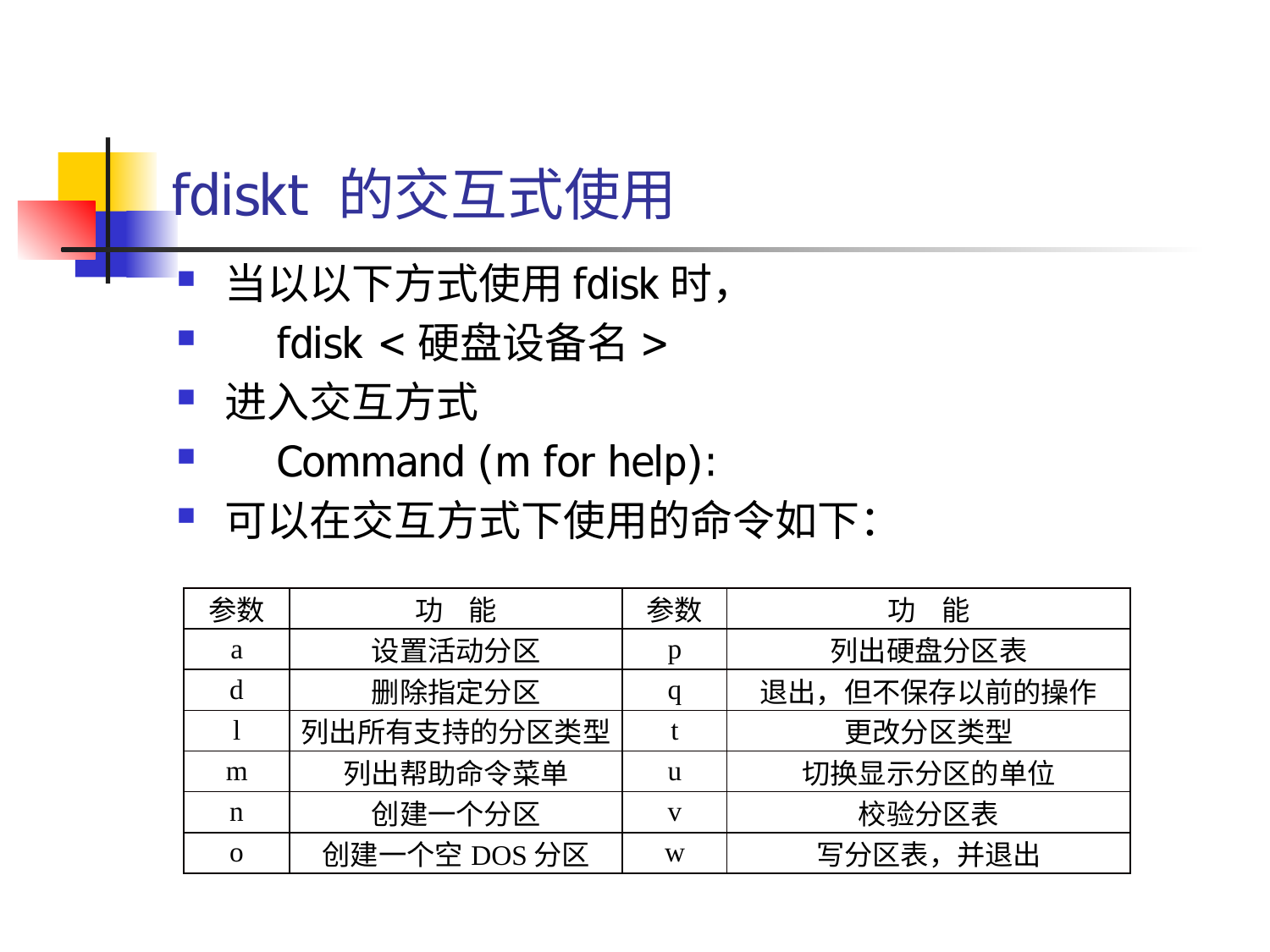

# fdiskt 的交互式使用
当以以下方式使用fdisk时，
    fdisk <硬盘设备名>
进入交互方式
    Command (m for help):
可以在交互方式下使用的命令如下：

| 参数 | 功 能 | 参数 | 功 能 |
| --- | --- | --- | --- |
| a | 设置活动分区 | p | 列出硬盘分区表 |
| d | 删除指定分区 | q | 退出，但不保存以前的操作 |
| l | 列出所有支持的分区类型 | t | 更改分区类型 |
| m | 列出帮助命令菜单 | u | 切换显示分区的单位 |
| n | 创建一个分区 | v | 校验分区表 |
| o | 创建一个空DOS分区 | w | 写分区表，并退出 |